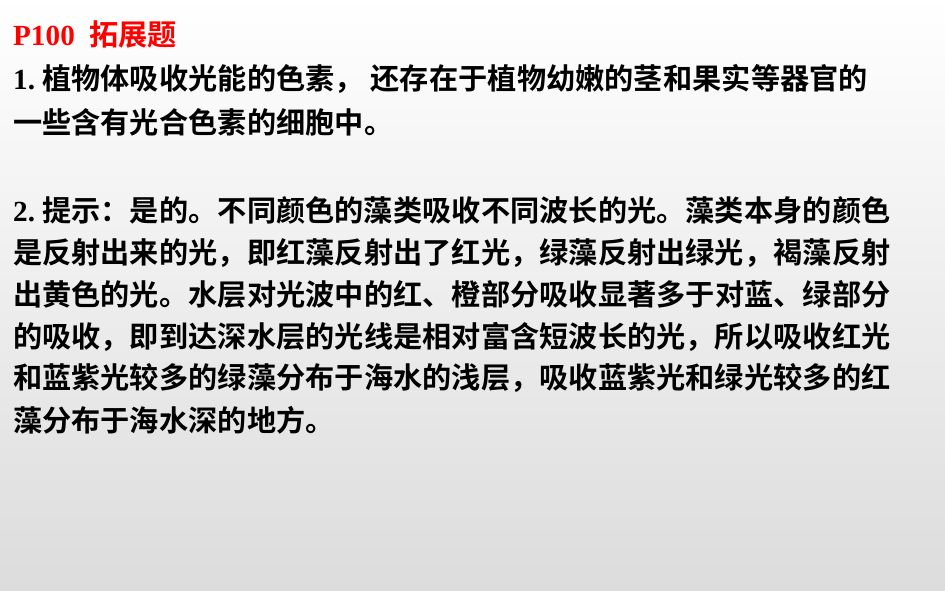

P100 拓展题
1.植物体吸收光能的色素， 还存在于植物幼嫩的茎和果实等器官的
一些含有光合色素的细胞中。

2.提示：是的。不同颜色的藻类吸收不同波长的光。藻类本身的颜色是反射出来的光，即红藻反射出了红光，绿藻反射出绿光，褐藻反射出黄色的光。水层对光波中的红、橙部分吸收显著多于对蓝、绿部分的吸收，即到达深水层的光线是相对富含短波长的光，所以吸收红光和蓝紫光较多的绿藻分布于海水的浅层，吸收蓝紫光和绿光较多的红藻分布于海水深的地方。